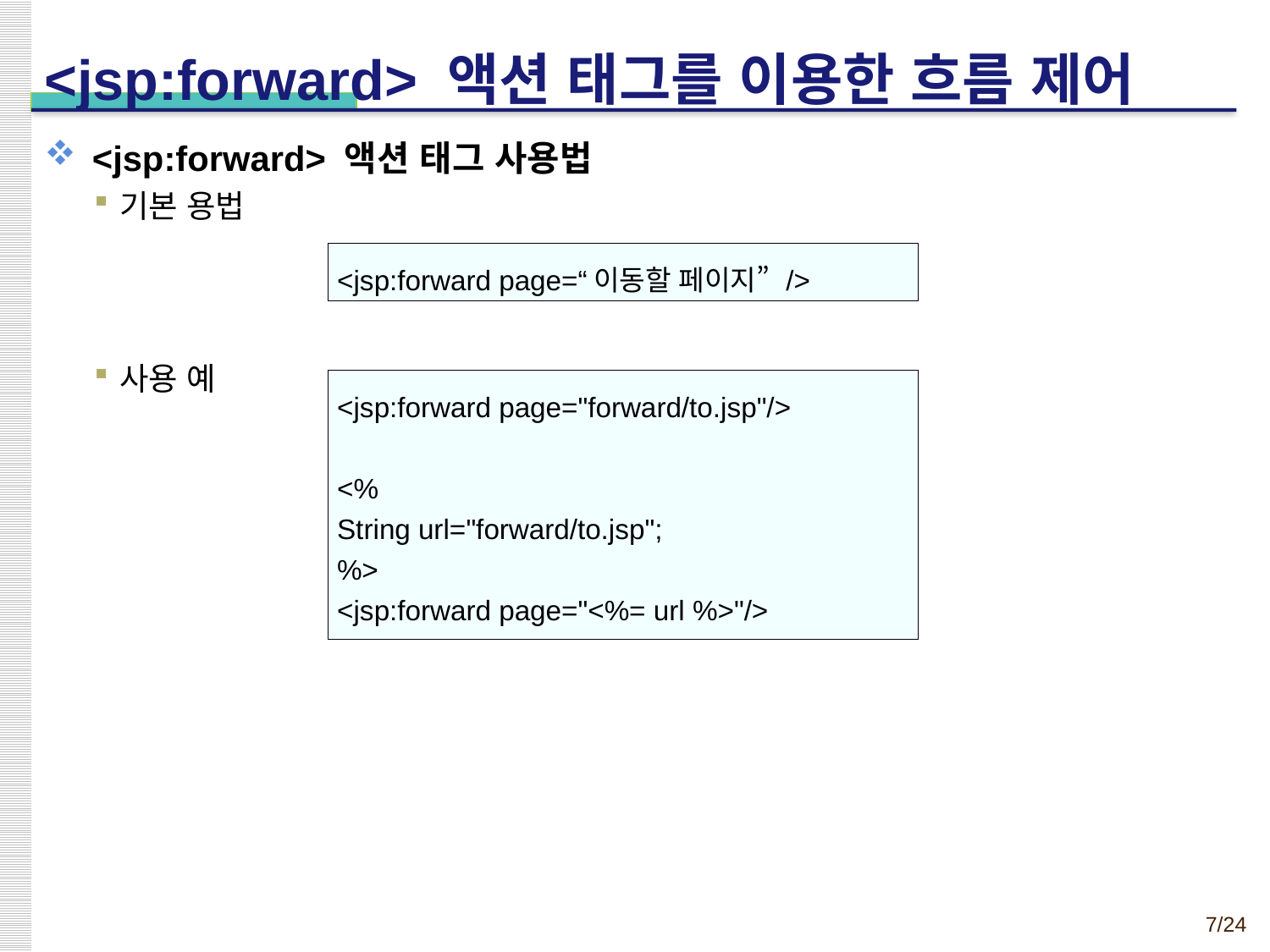

# <jsp:forward> 액션 태그를 이용한 흐름 제어
<jsp:forward> 액션 태그 사용법
기본 용법

사용 예
| <jsp:forward page=“이동할 페이지” /> |
| --- |
| <jsp:forward page="forward/to.jsp"/> <% String url="forward/to.jsp"; %> <jsp:forward page="<%= url %>"/> |
| --- |